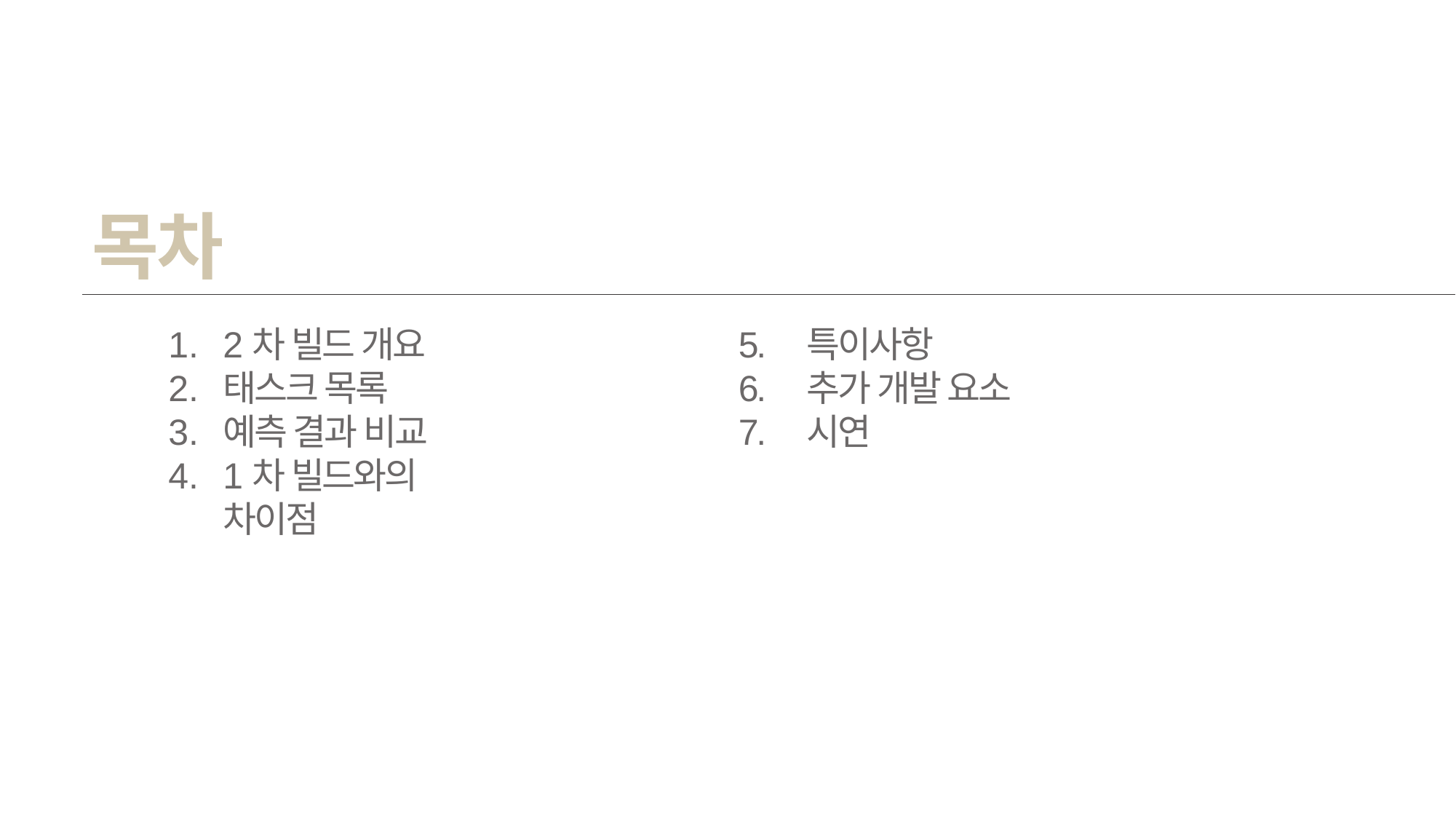

목차
2차 빌드 개요
태스크 목록
예측 결과 비교
1차 빌드와의 차이점
5.    특이사항
6.    추가 개발 요소
7.    시연